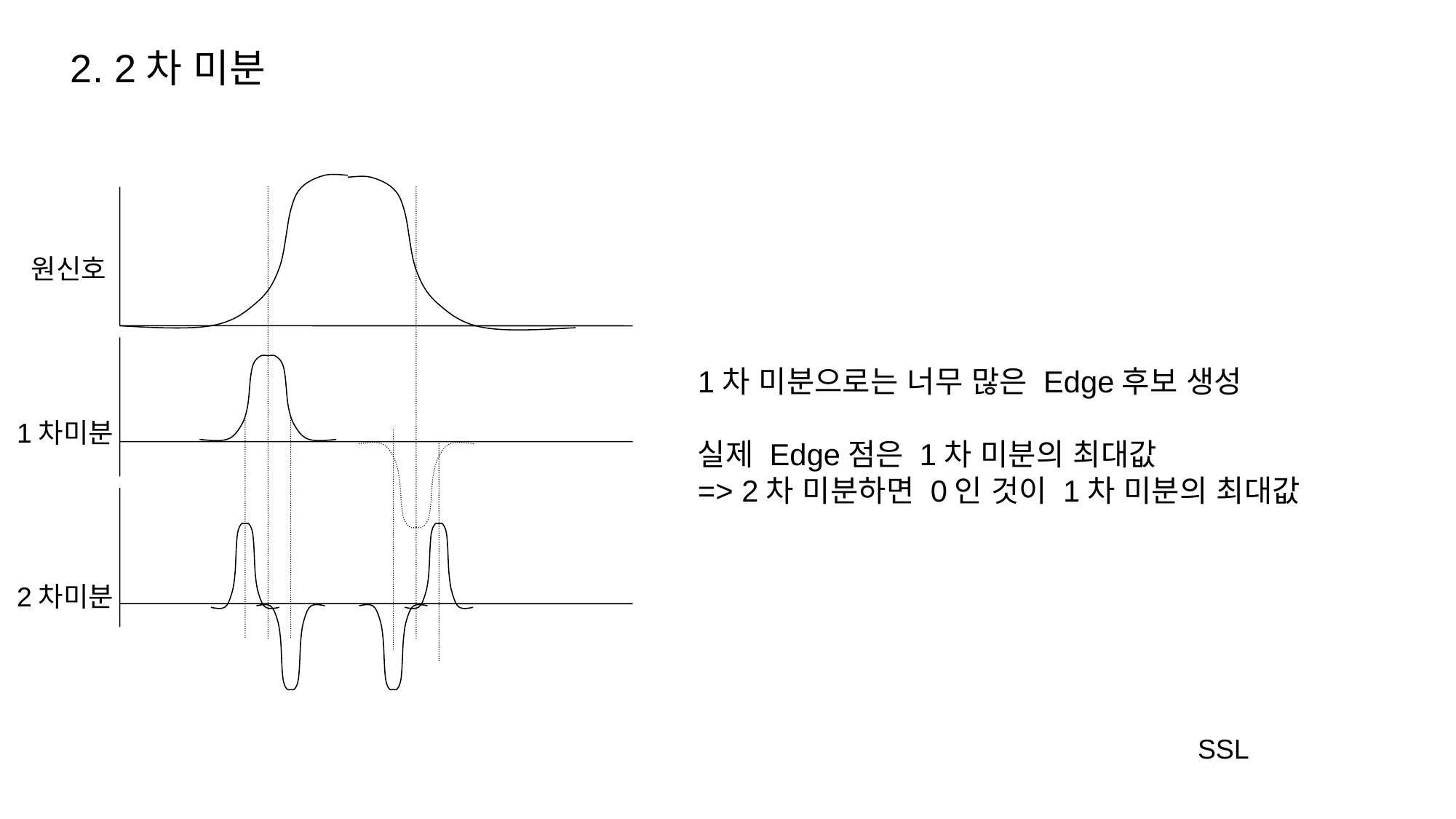

2. 2차 미분

 원신호

1차미분

2차미분

1차 미분으로는 너무 많은 Edge후보 생성

실제 Edge점은 1차 미분의 최대값
=> 2차 미분하면 0인 것이 1차 미분의 최대값